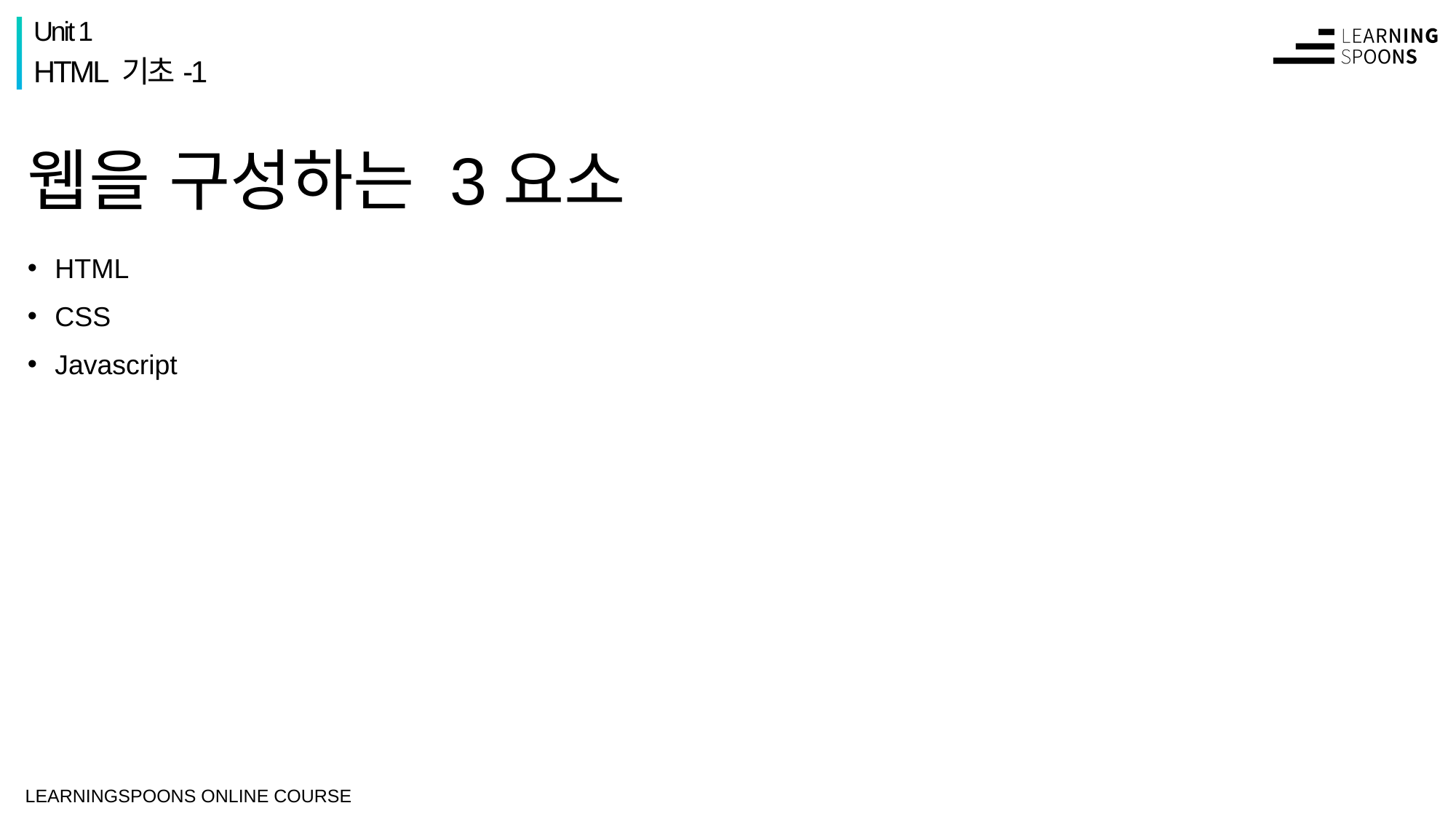

Unit 1

HTML 기초-1
# 웹을 구성하는 3요소
HTML
CSS
Javascript